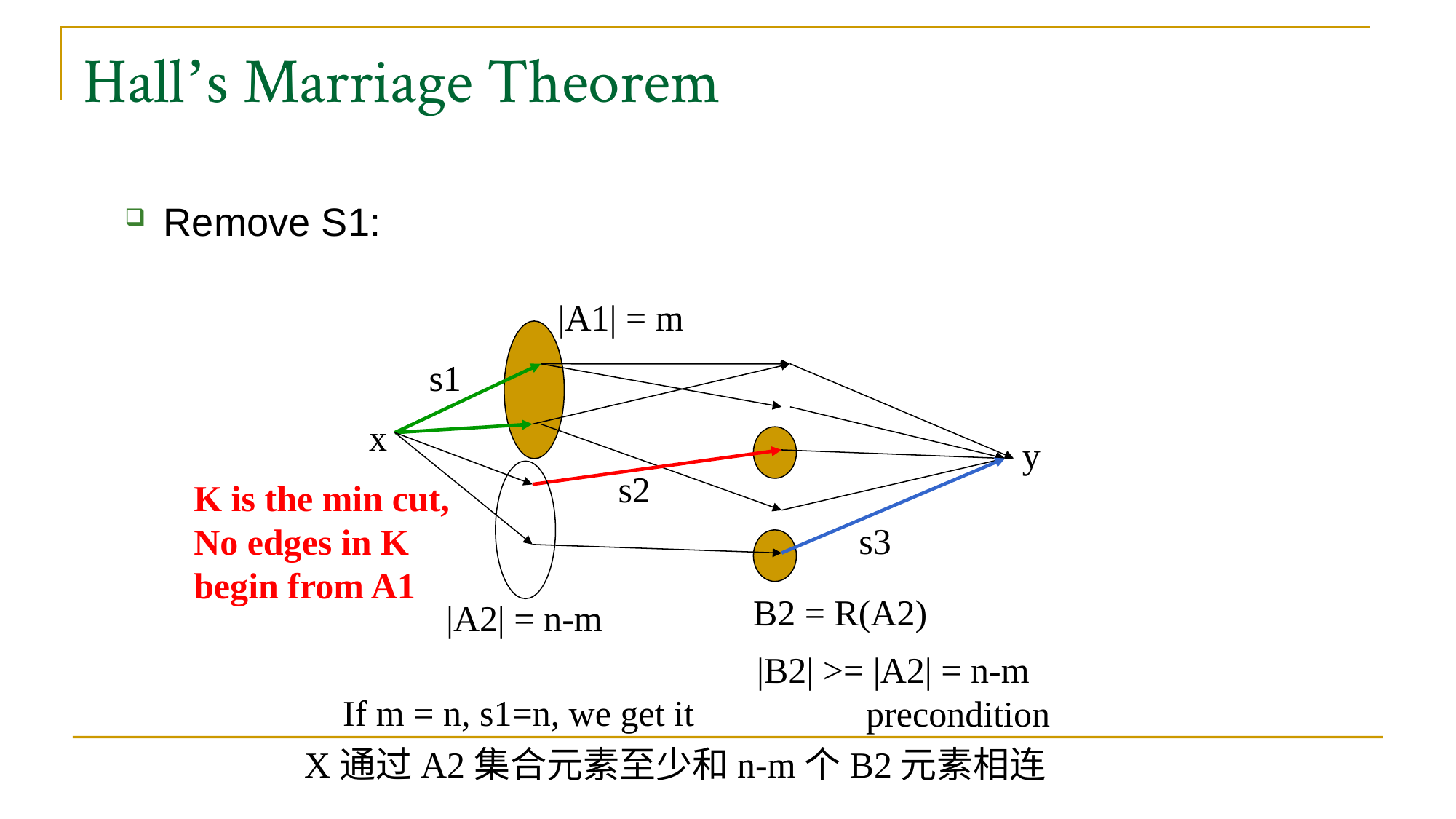

# Hall’s Marriage Theorem
Remove S1:
|A1| = m

s1

x

y

s2
s3

B2 = R(A2)

|A2| = n-m
K is the min cut,
No edges in K
begin from A1
|B2| >= |A2| = n-m
	precondition
If m = n, s1=n, we get it
X通过A2集合元素至少和n-m个B2元素相连